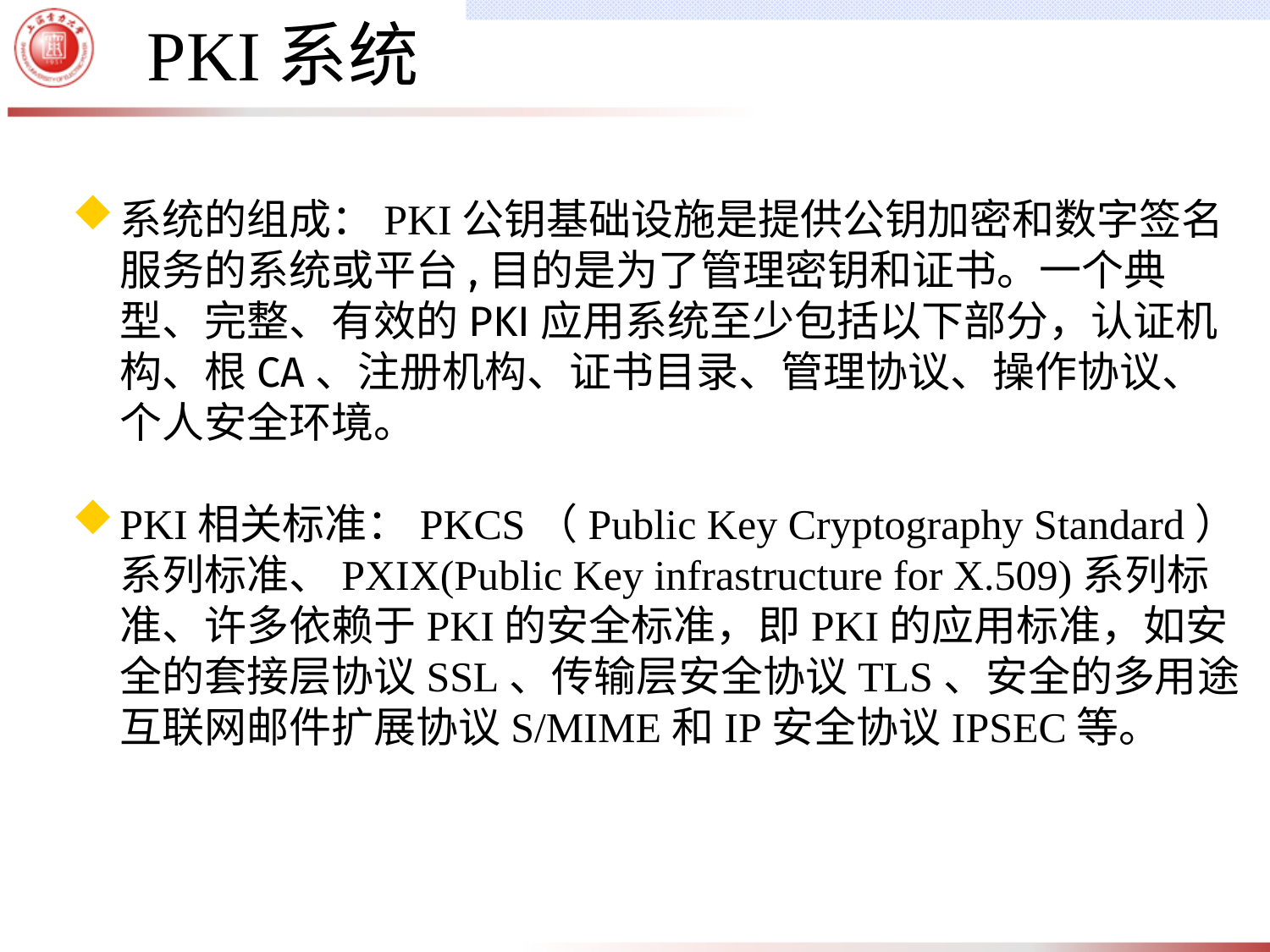

PKI系统
系统的组成：PKI公钥基础设施是提供公钥加密和数字签名服务的系统或平台,目的是为了管理密钥和证书。一个典型、完整、有效的PKI应用系统至少包括以下部分，认证机构、根CA、注册机构、证书目录、管理协议、操作协议、个人安全环境。

PKI相关标准：PKCS（Public Key Cryptography Standard）系列标准、PXIX(Public Key infrastructure for X.509)系列标准、许多依赖于PKI的安全标准，即PKI的应用标准，如安全的套接层协议SSL、传输层安全协议TLS、安全的多用途互联网邮件扩展协议S/MIME和IP安全协议IPSEC等。